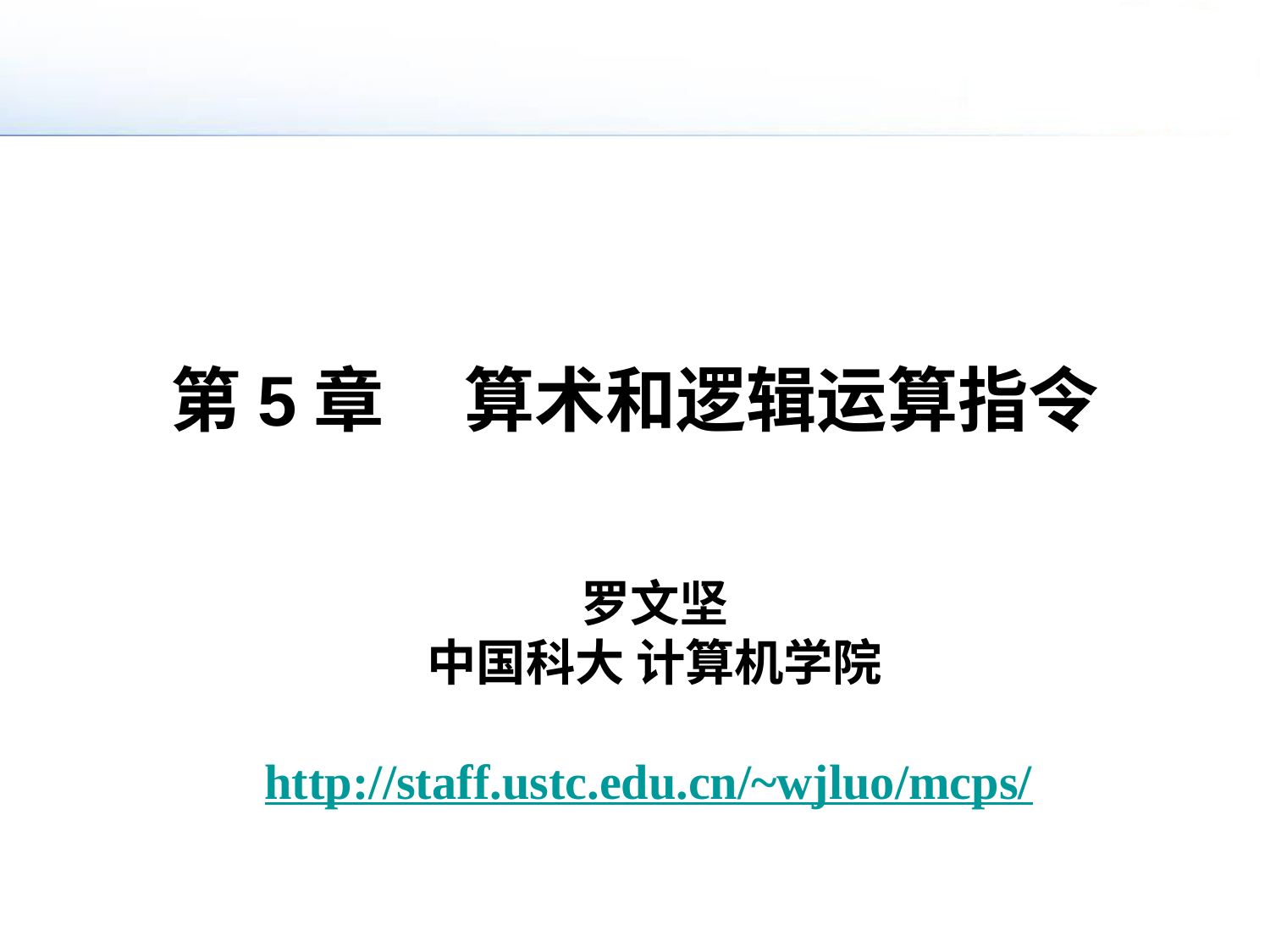

# 第5章     算术和逻辑运算指令

罗文坚
中国科大 计算机学院

http://staff.ustc.edu.cn/~wjluo/mcps/